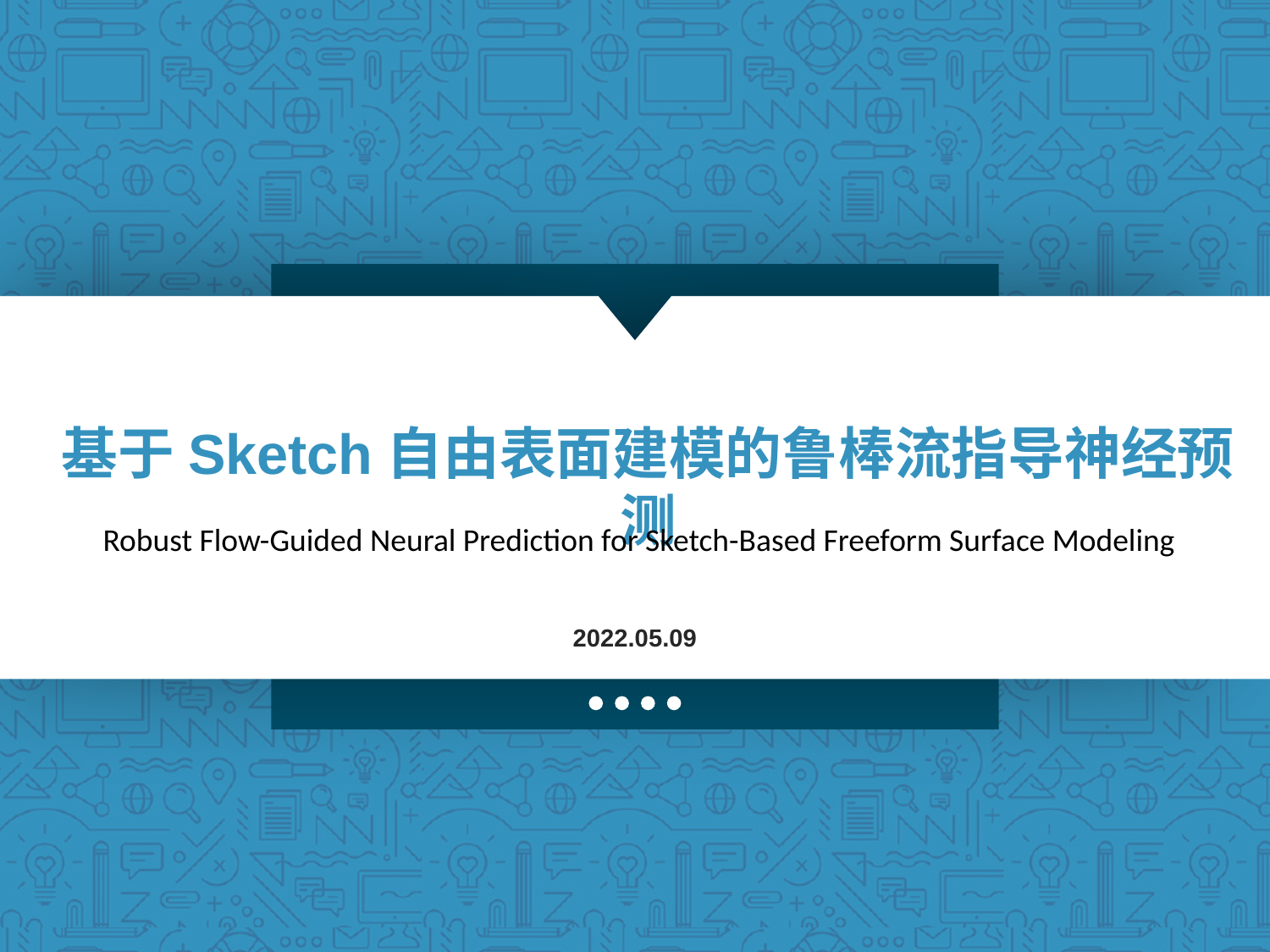

基于Sketch自由表面建模的鲁棒流指导神经预测
Robust Flow-Guided Neural Prediction for Sketch-Based Freeform Surface Modeling
2022.05.09